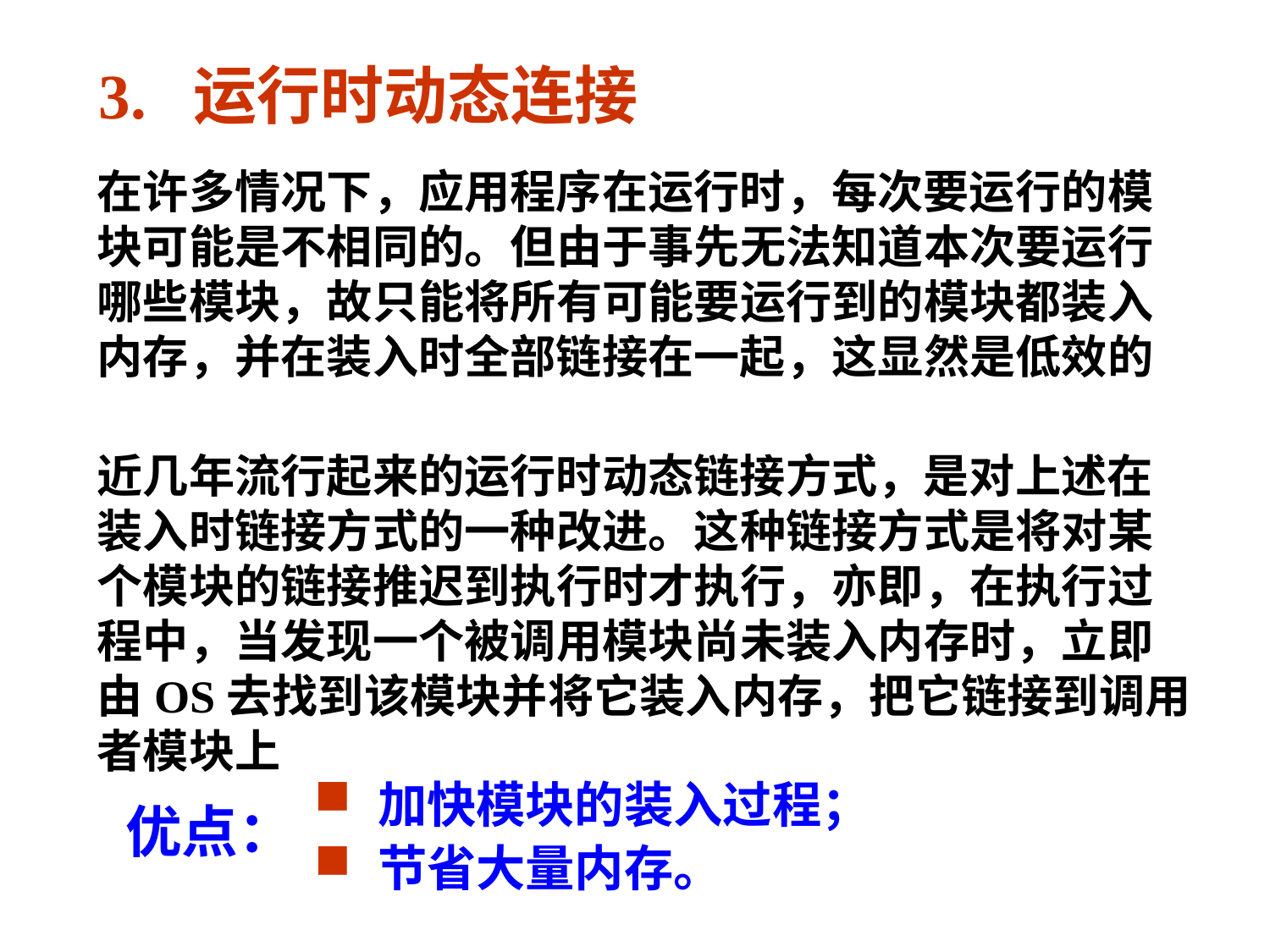

3.  运行时动态连接
在许多情况下，应用程序在运行时，每次要运行的模块可能是不相同的。但由于事先无法知道本次要运行哪些模块，故只能将所有可能要运行到的模块都装入内存，并在装入时全部链接在一起，这显然是低效的

近几年流行起来的运行时动态链接方式，是对上述在装入时链接方式的一种改进。这种链接方式是将对某个模块的链接推迟到执行时才执行，亦即，在执行过程中，当发现一个被调用模块尚未装入内存时，立即由OS去找到该模块并将它装入内存，把它链接到调用者模块上
加快模块的装入过程；
节省大量内存。
优点：